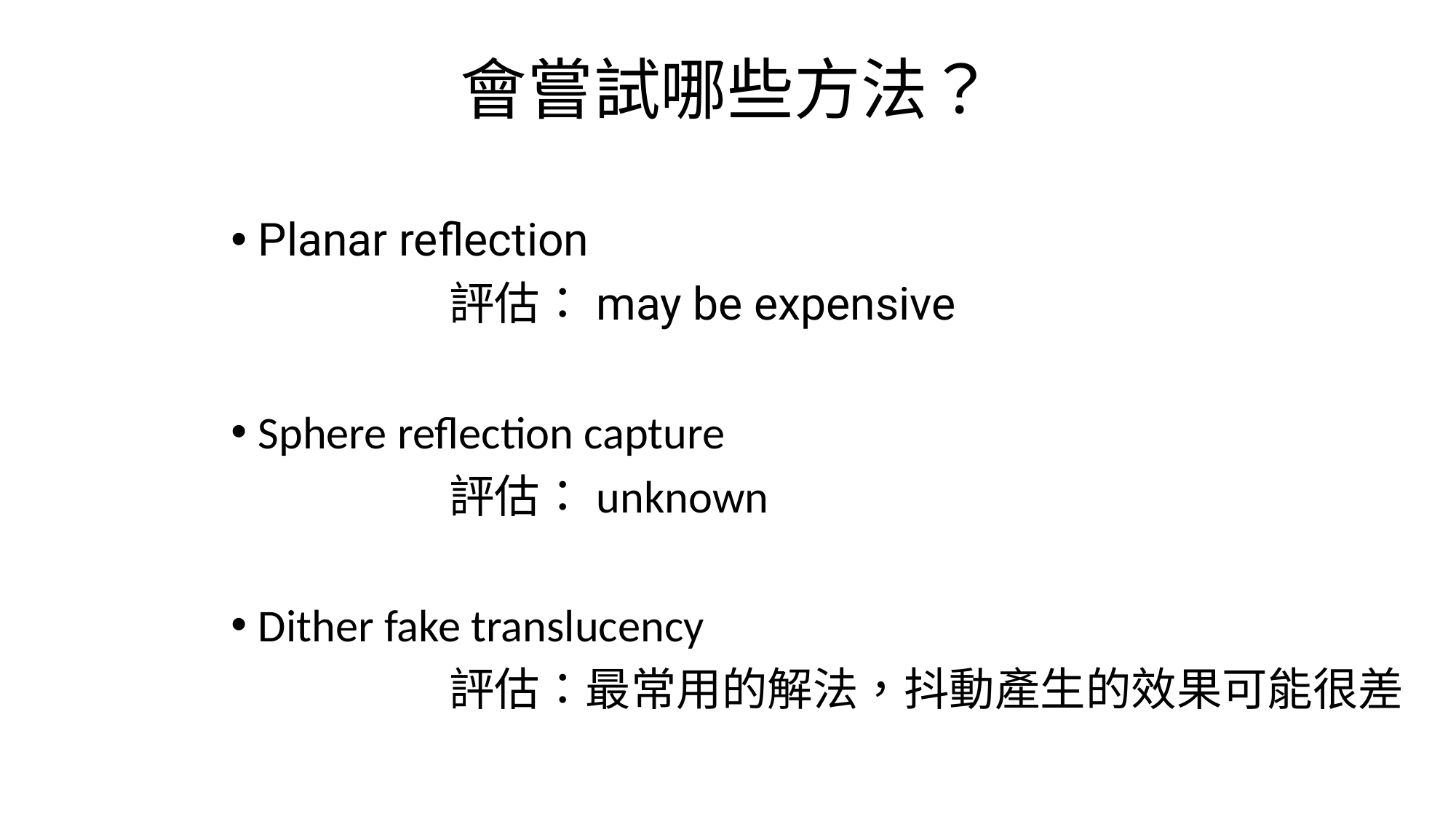

# 會嘗試哪些方法？
Planar reflection
		評估：may be expensive

Sphere reflection capture
		評估：unknown

Dither fake translucency
		評估：最常用的解法，抖動產生的效果可能很差